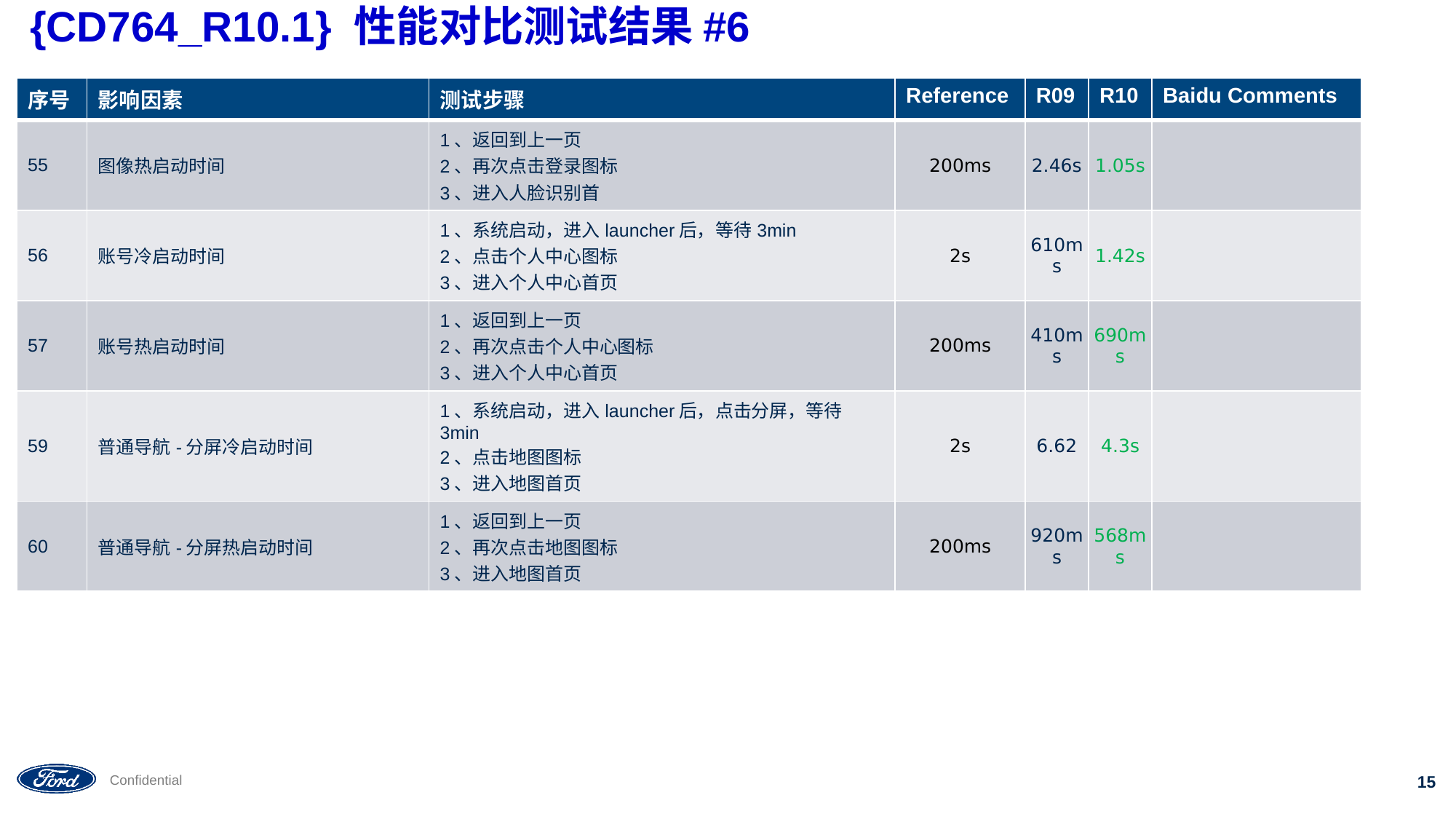

# {CD764_R10.1} 性能对比测试结果#6
| 序号 | 影响因素 | 测试步骤 | Reference | R09 | R10 | Baidu Comments |
| --- | --- | --- | --- | --- | --- | --- |
| 55 | 图像热启动时间 | 1、返回到上一页 2、再次点击登录图标 3、进入人脸识别首 | 200ms | 2.46s | 1.05s |  |
| 56 | 账号冷启动时间 | 1、系统启动，进入launcher后，等待3min 2、点击个人中心图标 3、进入个人中心首页 | 2s | 610ms | 1.42s |  |
| 57 | 账号热启动时间 | 1、返回到上一页 2、再次点击个人中心图标 3、进入个人中心首页 | 200ms | 410ms | 690ms |  |
| 59 | 普通导航-分屏冷启动时间 | 1、系统启动，进入launcher后，点击分屏，等待3min 2、点击地图图标 3、进入地图首页 | 2s | 6.62 | 4.3s |  |
| 60 | 普通导航-分屏热启动时间 | 1、返回到上一页 2、再次点击地图图标 3、进入地图首页 | 200ms | 920ms | 568ms |  |